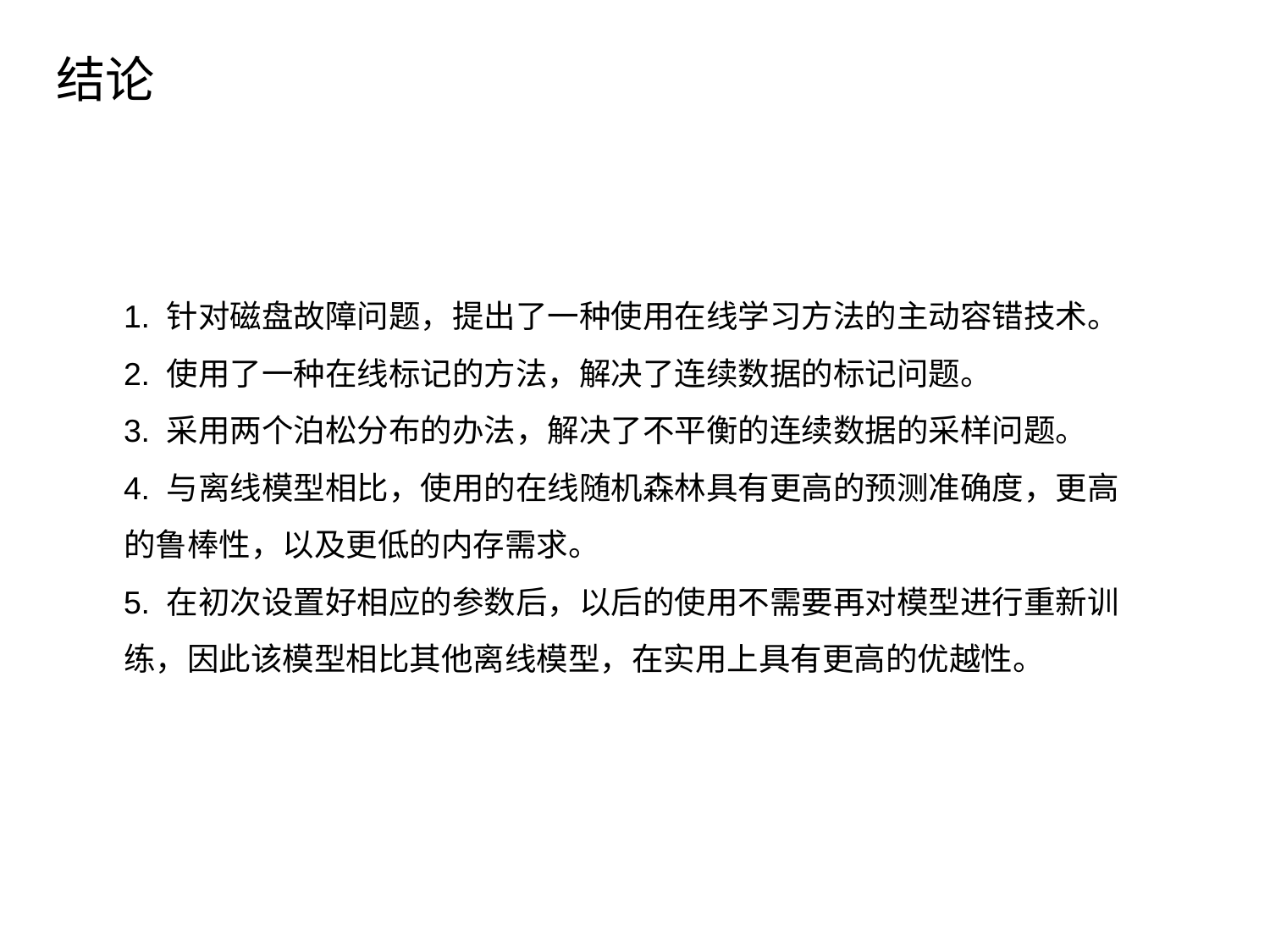

结论
1. 针对磁盘故障问题，提出了一种使用在线学习方法的主动容错技术。
2. 使用了一种在线标记的方法，解决了连续数据的标记问题。
3. 采用两个泊松分布的办法，解决了不平衡的连续数据的采样问题。
4. 与离线模型相比，使用的在线随机森林具有更高的预测准确度，更高的鲁棒性，以及更低的内存需求。
5. 在初次设置好相应的参数后，以后的使用不需要再对模型进行重新训练，因此该模型相比其他离线模型，在实用上具有更高的优越性。